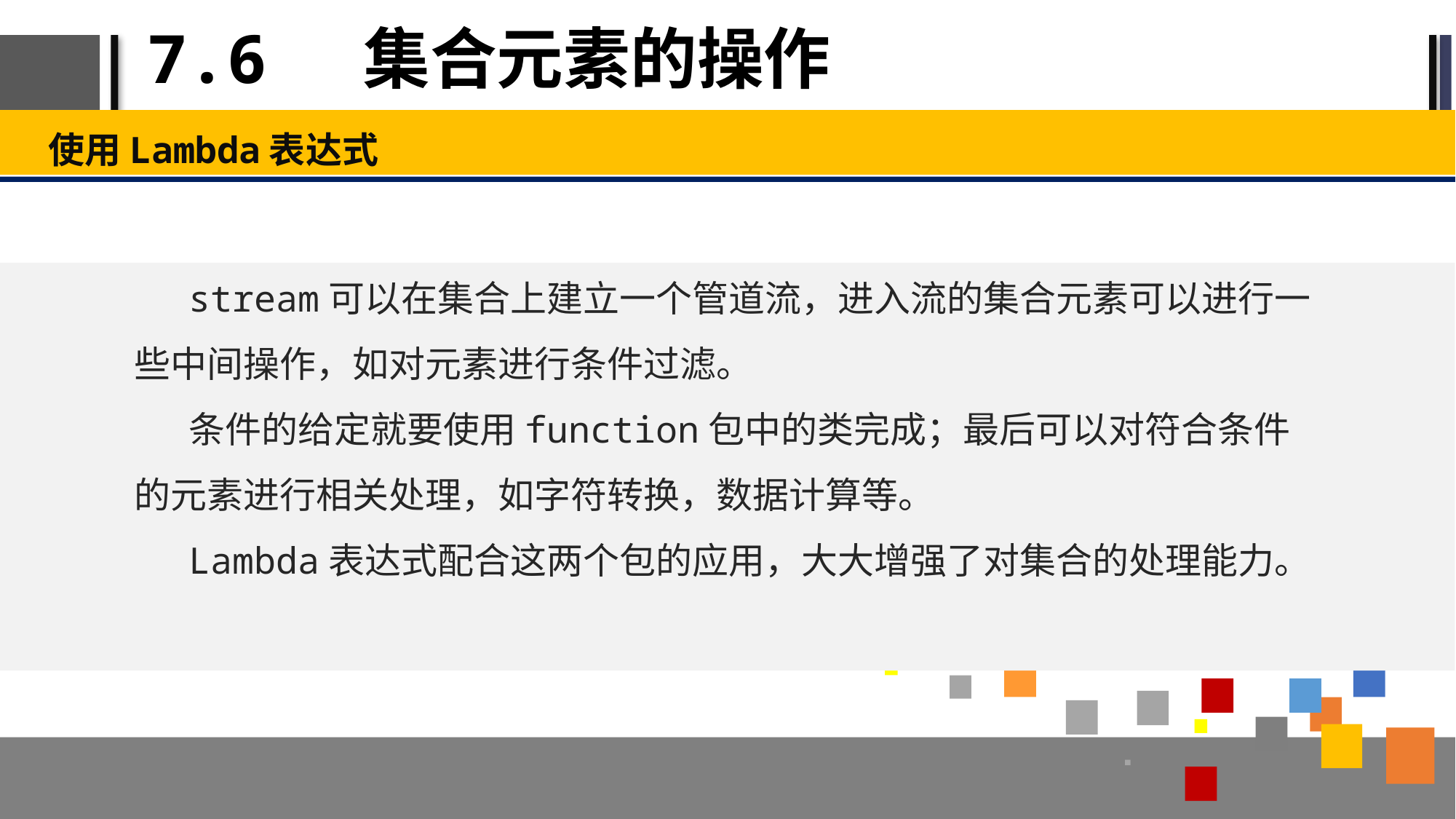

# 7.6  集合元素的操作

使用Lambda表达式

stream可以在集合上建立一个管道流，进入流的集合元素可以进行一些中间操作，如对元素进行条件过滤。
条件的给定就要使用function包中的类完成；最后可以对符合条件的元素进行相关处理，如字符转换，数据计算等。
Lambda表达式配合这两个包的应用，大大增强了对集合的处理能力。